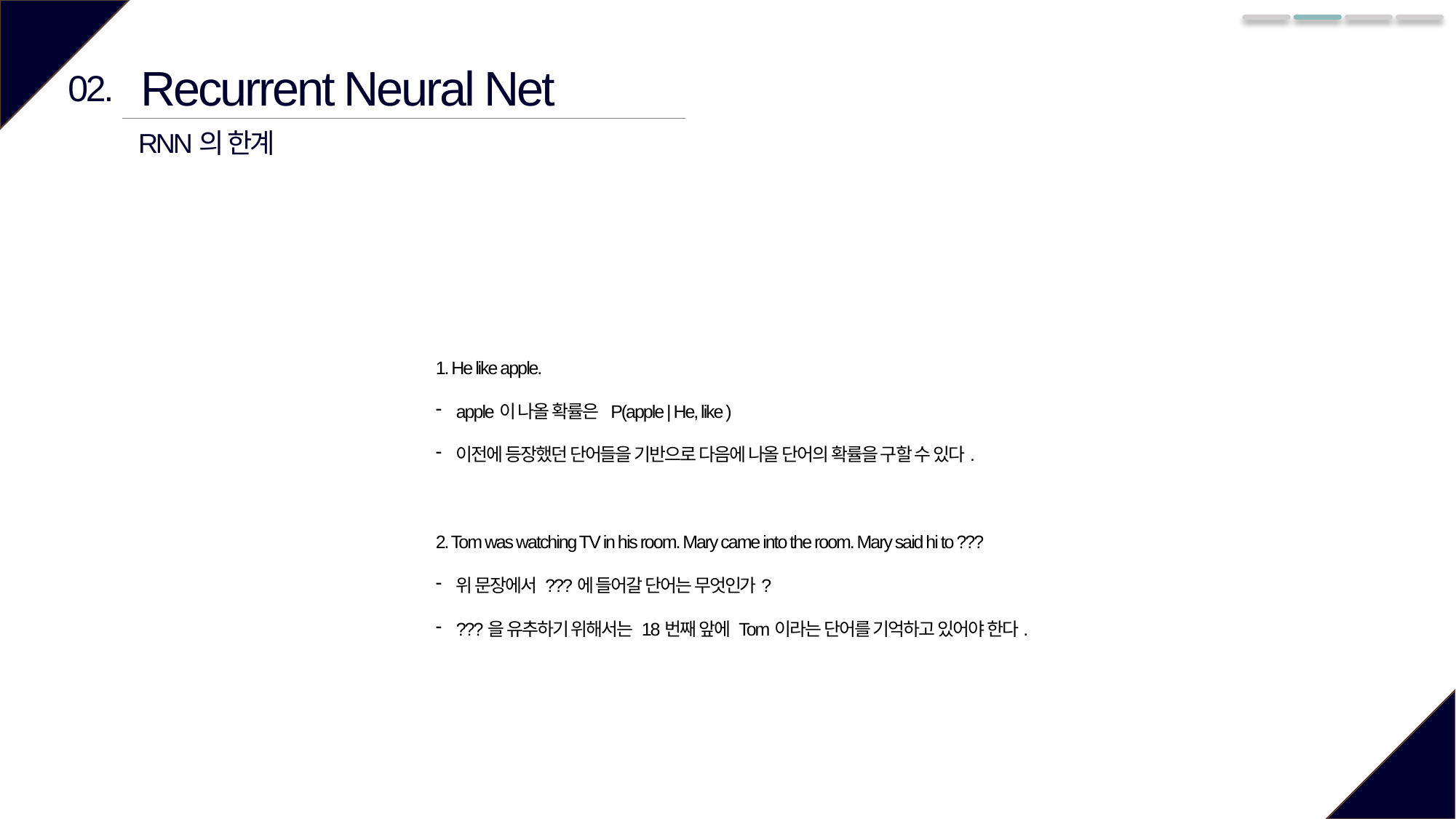

Recurrent Neural Net
02.
RNN의 한계
1. He like apple.
apple이 나올 확률은  P(apple | He, like )
이전에 등장했던 단어들을 기반으로 다음에 나올 단어의 확률을 구할 수 있다.

2. Tom was watching TV in his room. Mary came into the room. Mary said hi to ???
위 문장에서 ???에 들어갈 단어는 무엇인가?
???을 유추하기 위해서는 18번째 앞에 Tom이라는 단어를 기억하고 있어야 한다.